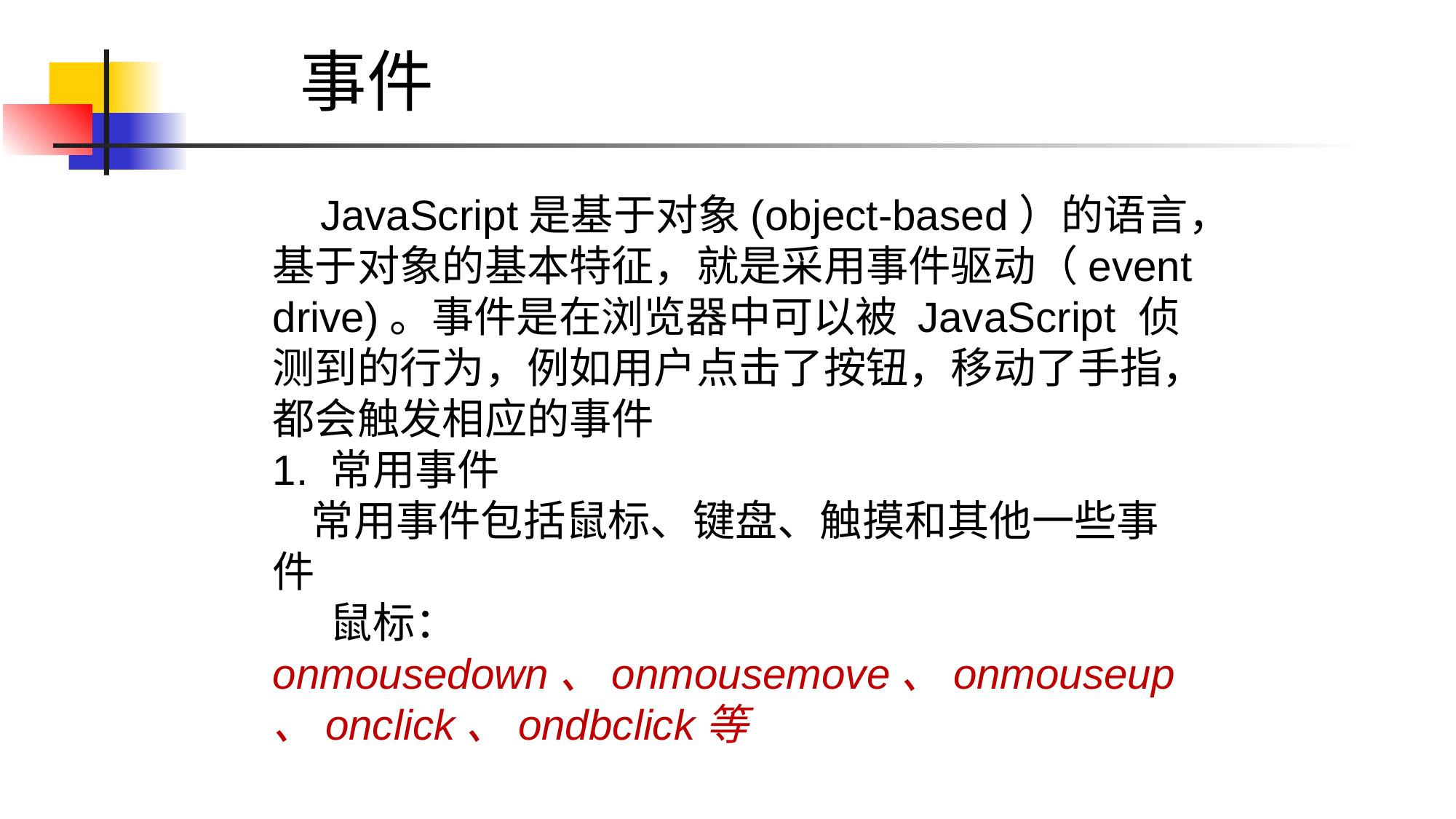

事件
    JavaScript是基于对象(object-based）的语言，基于对象的基本特征，就是采用事件驱动（event drive)。事件是在浏览器中可以被 JavaScript 侦测到的行为，例如用户点击了按钮，移动了手指，都会触发相应的事件
1. 常用事件
   常用事件包括鼠标、键盘、触摸和其他一些事件
     鼠标：onmousedown、onmousemove、onmouseup、onclick、ondbclick等